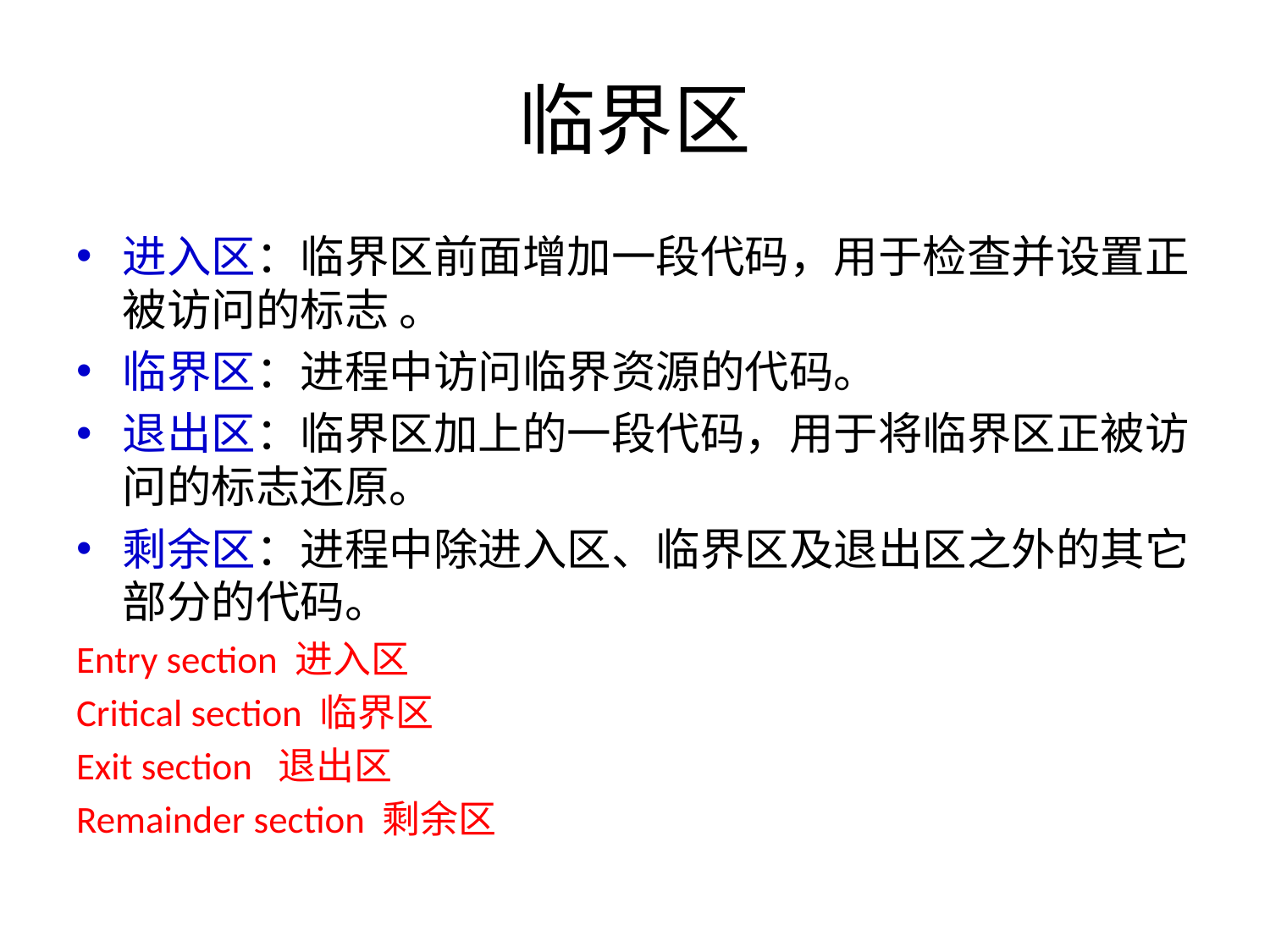

# 临界区
进入区：临界区前面增加一段代码，用于检查并设置正被访问的标志 。
临界区：进程中访问临界资源的代码。
退出区：临界区加上的一段代码，用于将临界区正被访问的标志还原。
剩余区：进程中除进入区、临界区及退出区之外的其它部分的代码。
Entry section 进入区
Critical section 临界区
Exit section  退出区
Remainder section 剩余区